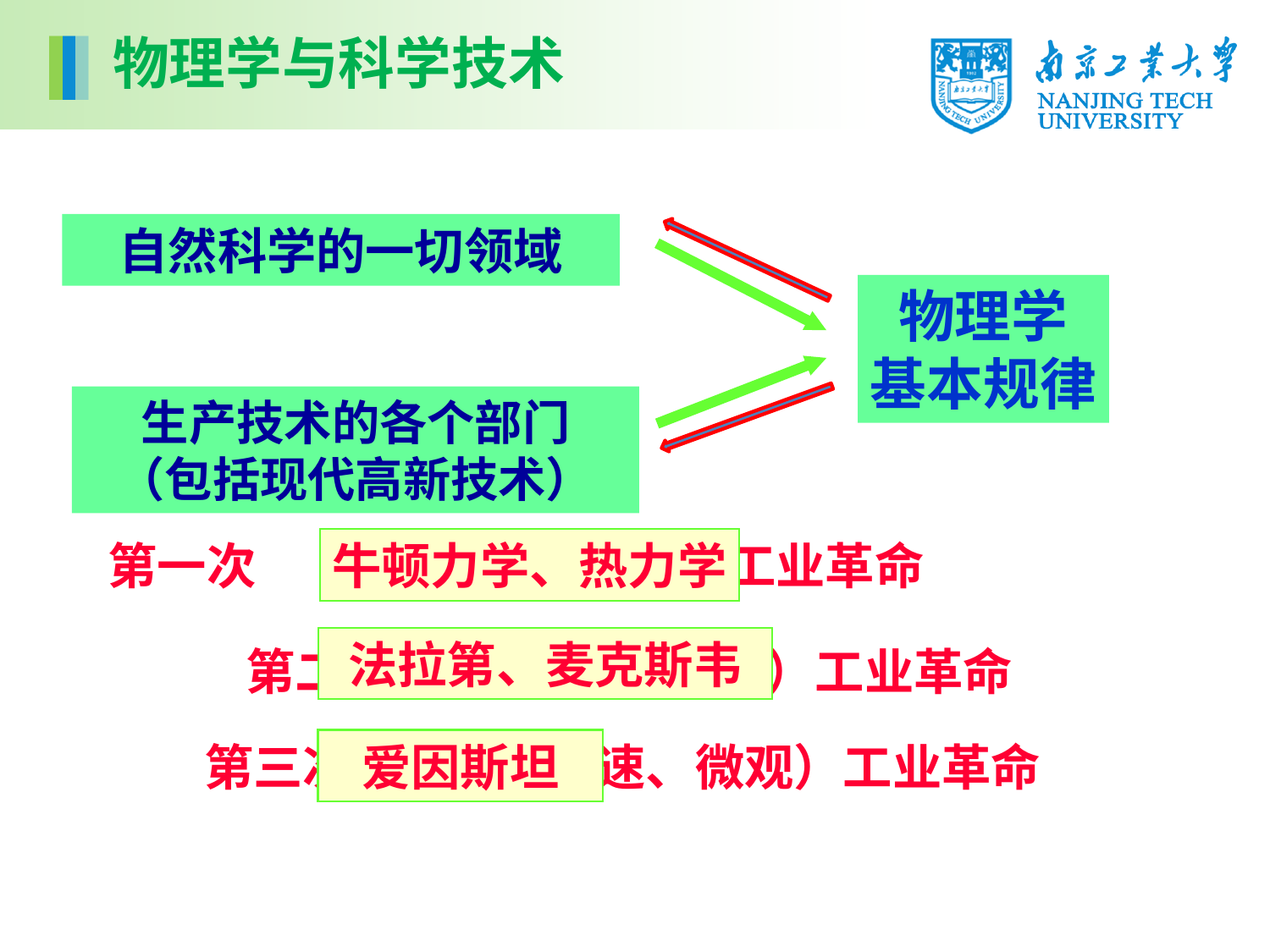

物理学与科学技术

自然科学的一切领域

物理学
基本规律

生产技术的各个部门
（包括现代高新技术）
第一次                    （蒸汽机）工业革命
牛顿力学、热力学
法拉第、麦克斯韦
第二次                    （电器）工业革命
第三次             （高速、微观）工业革命
爱因斯坦